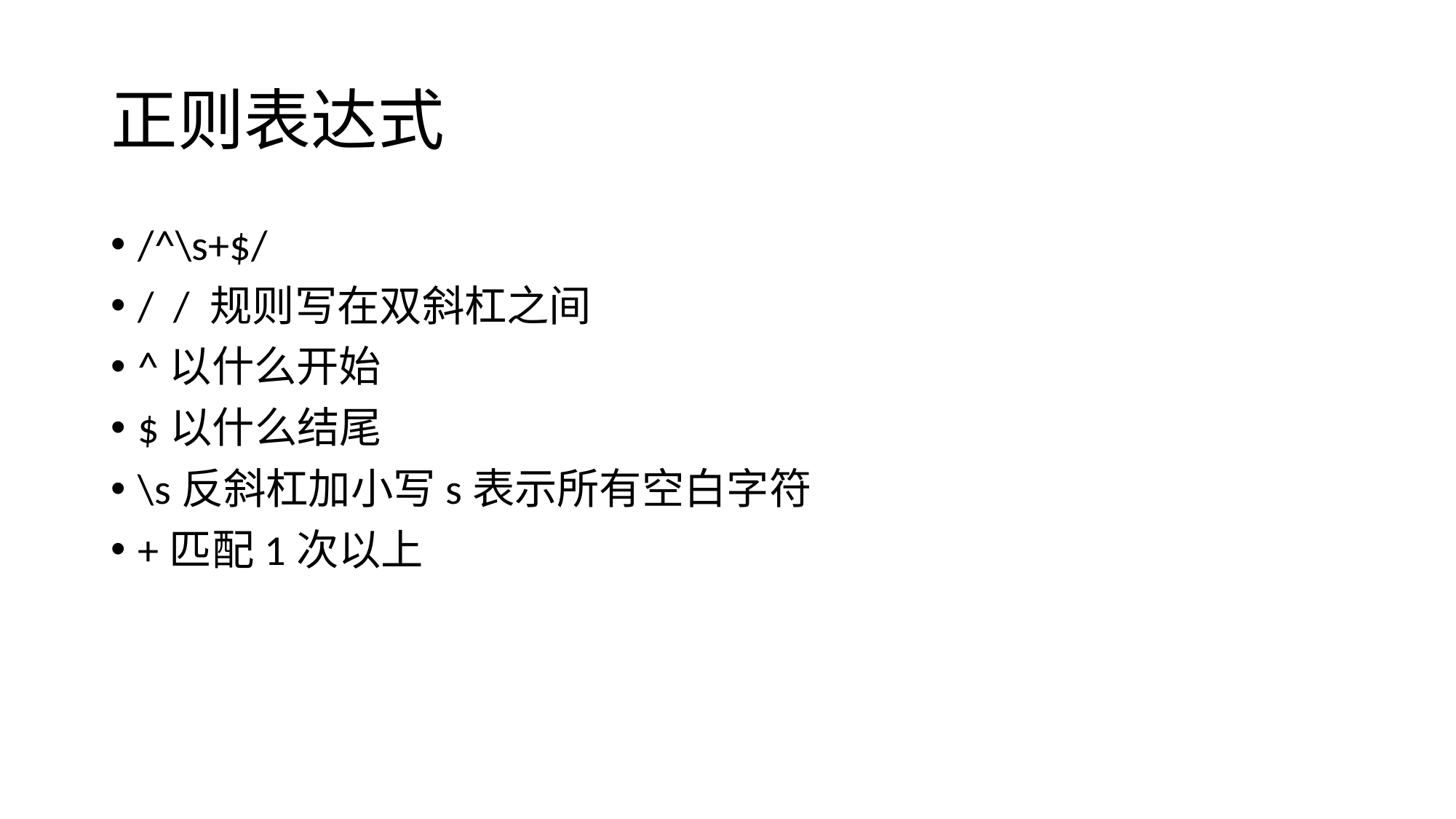

# 正则表达式
/^\s+$/
/  / 规则写在双斜杠之间
^以什么开始
$以什么结尾
\s反斜杠加小写s表示所有空白字符
+匹配1次以上